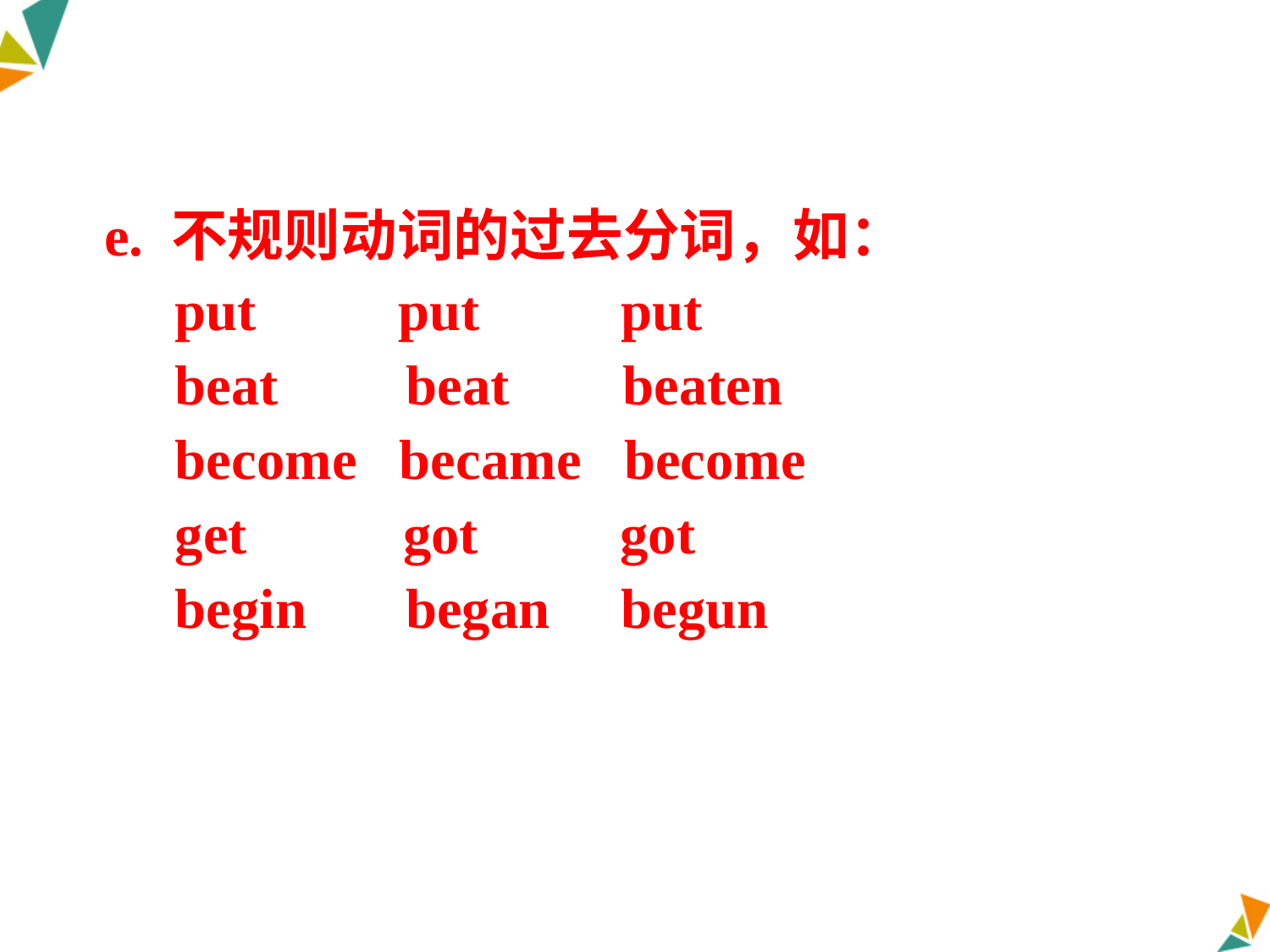

e. 不规则动词的过去分词，如：
     put          put          put
     beat         beat        beaten
     become   became   become
     get           got          got
     begin       began     begun